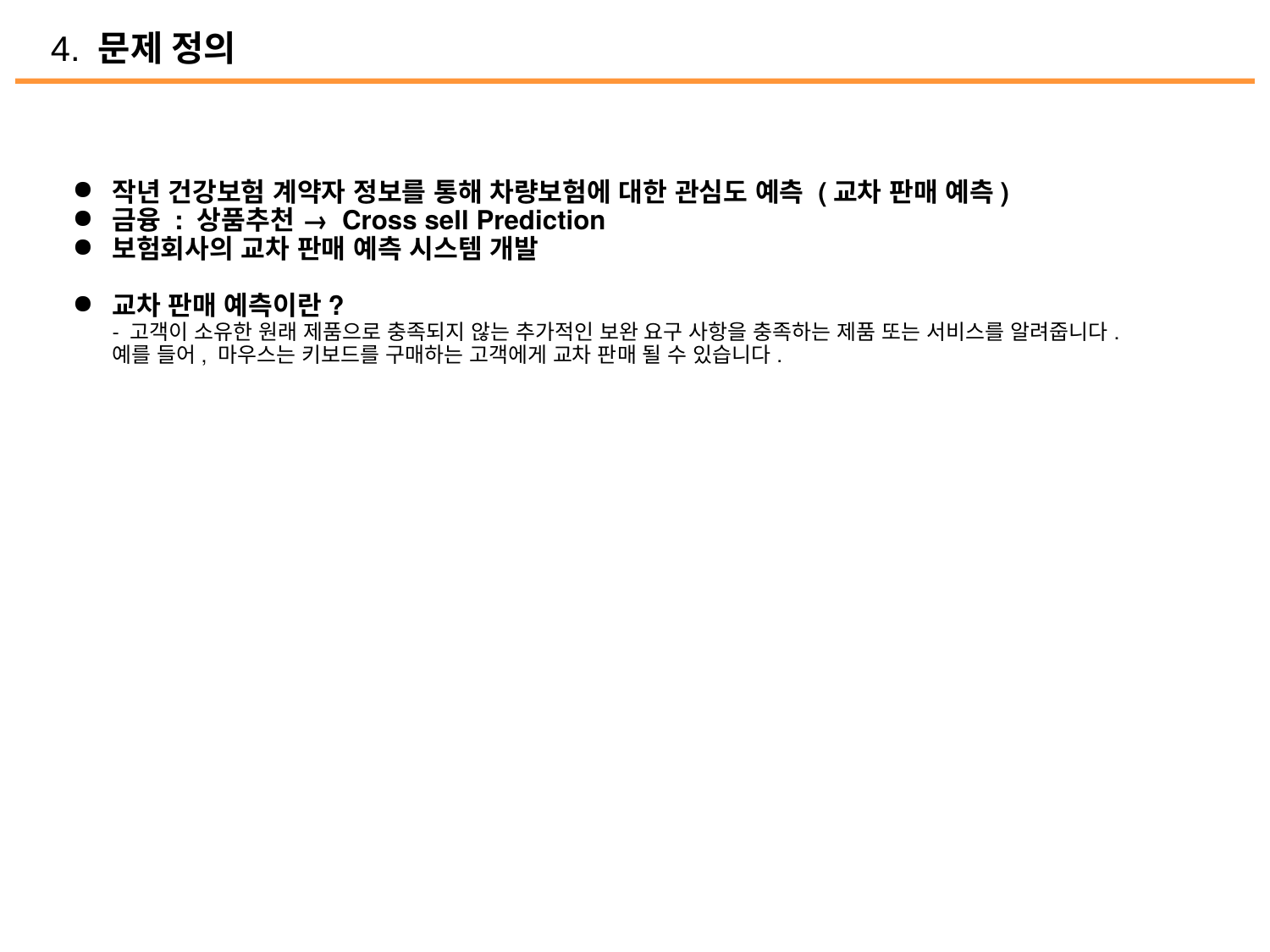

4. 문제 정의

작년 건강보험 계약자 정보를 통해 차량보험에 대한 관심도 예측 (교차 판매 예측)
금융 : 상품추천 → Cross sell Prediction
보험회사의 교차 판매 예측 시스템 개발

교차 판매 예측이란?
- 고객이 소유한 원래 제품으로 충족되지 않는 추가적인 보완 요구 사항을 충족하는 제품 또는 서비스를 알려줍니다. 예를 들어, 마우스는 키보드를 구매하는 고객에게 교차 판매 될 수 있습니다.